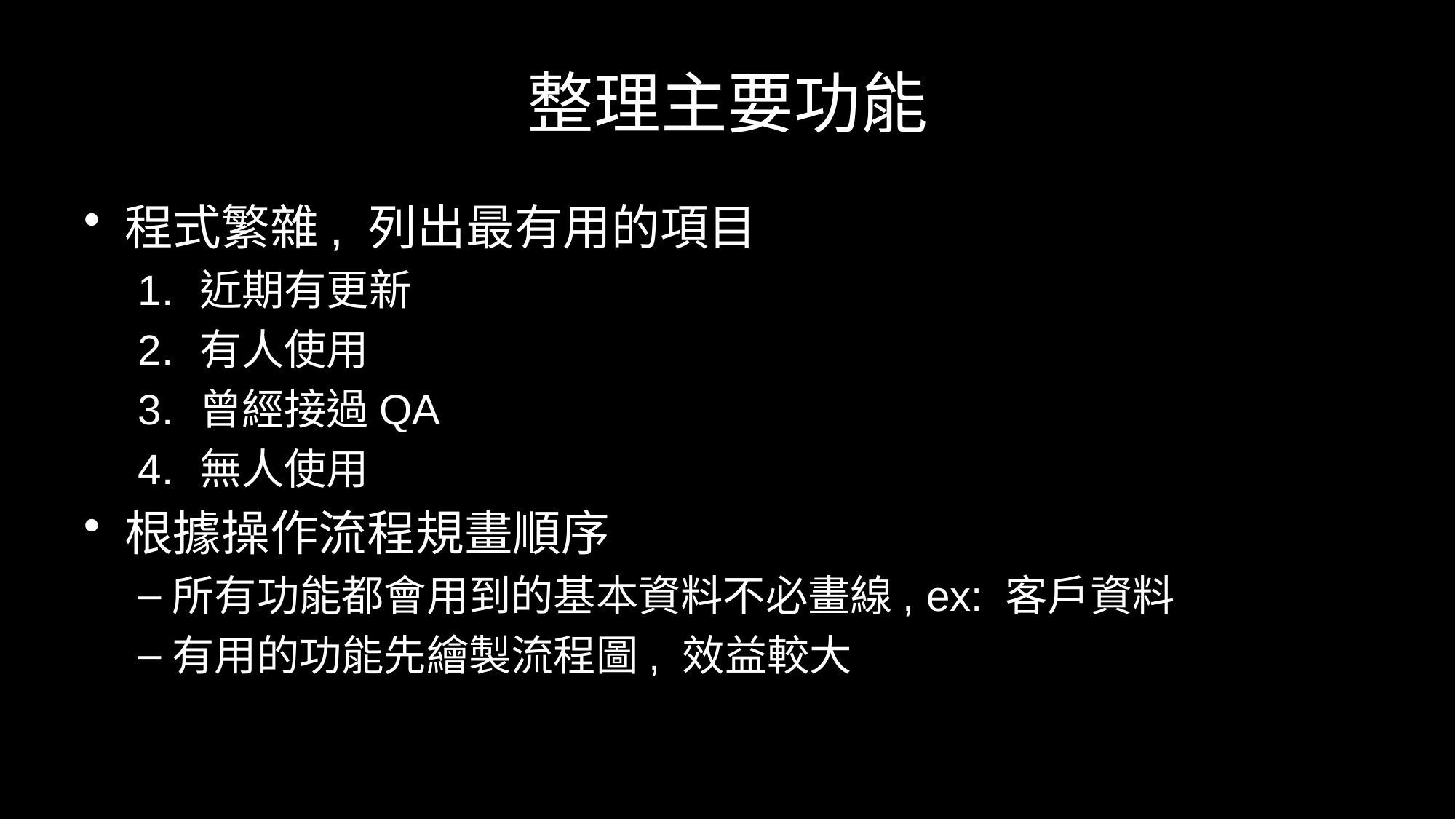

# 整理主要功能
程式繁雜, 列出最有用的項目
近期有更新
有人使用
曾經接過QA
無人使用
根據操作流程規畫順序
所有功能都會用到的基本資料不必畫線, ex: 客戶資料
有用的功能先繪製流程圖, 效益較大